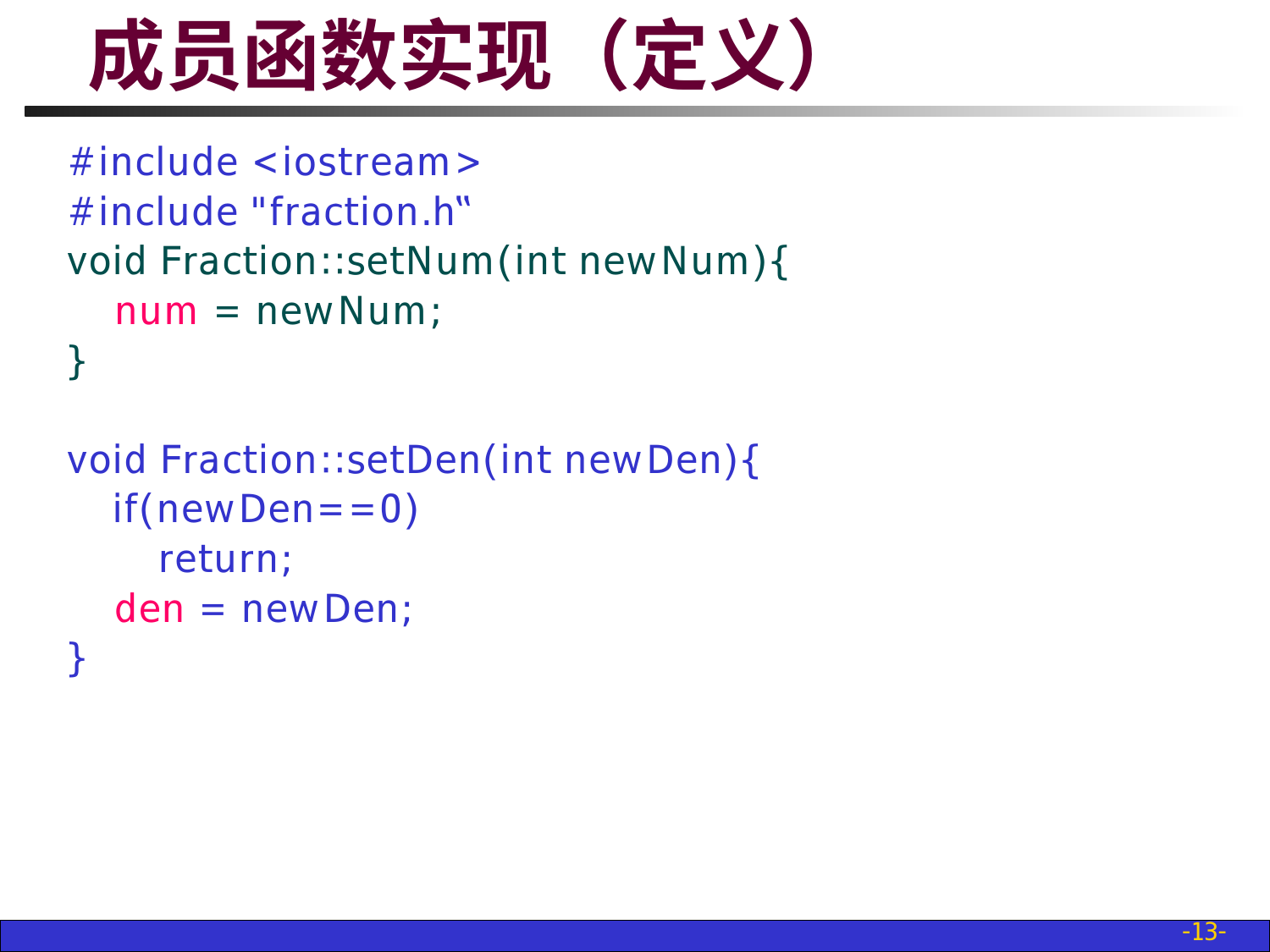

# 成员函数实现（定义）
#include <iostream>
#include "fraction.h“
void Fraction::setNum(int newNum){
	num = newNum;
}

void Fraction::setDen(int newDen){
    if(newDen==0)
        return;
	den = newDen;
}
-13-